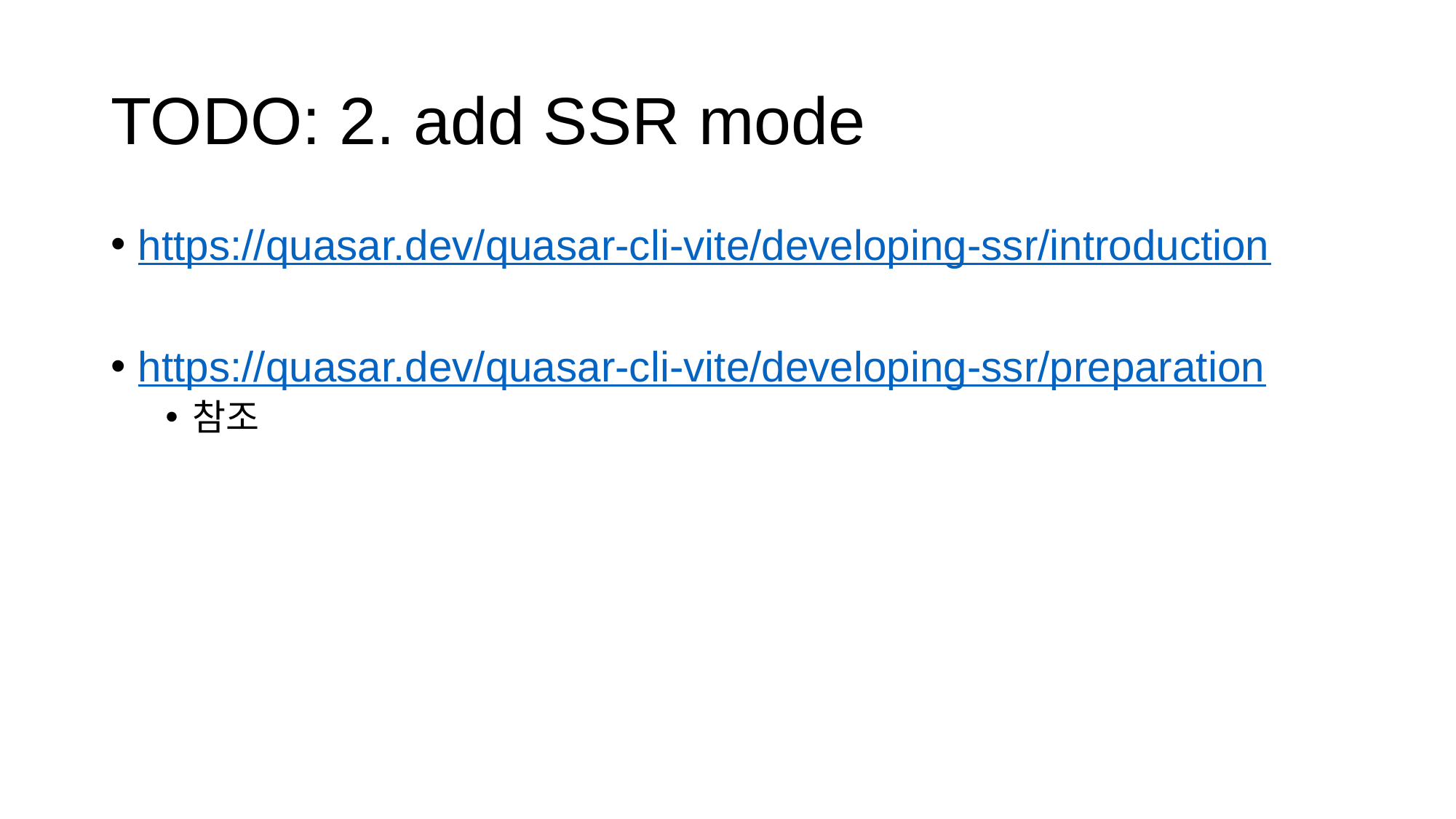

# TODO: 2. add SSR mode
https://quasar.dev/quasar-cli-vite/developing-ssr/introduction

https://quasar.dev/quasar-cli-vite/developing-ssr/preparation
참조